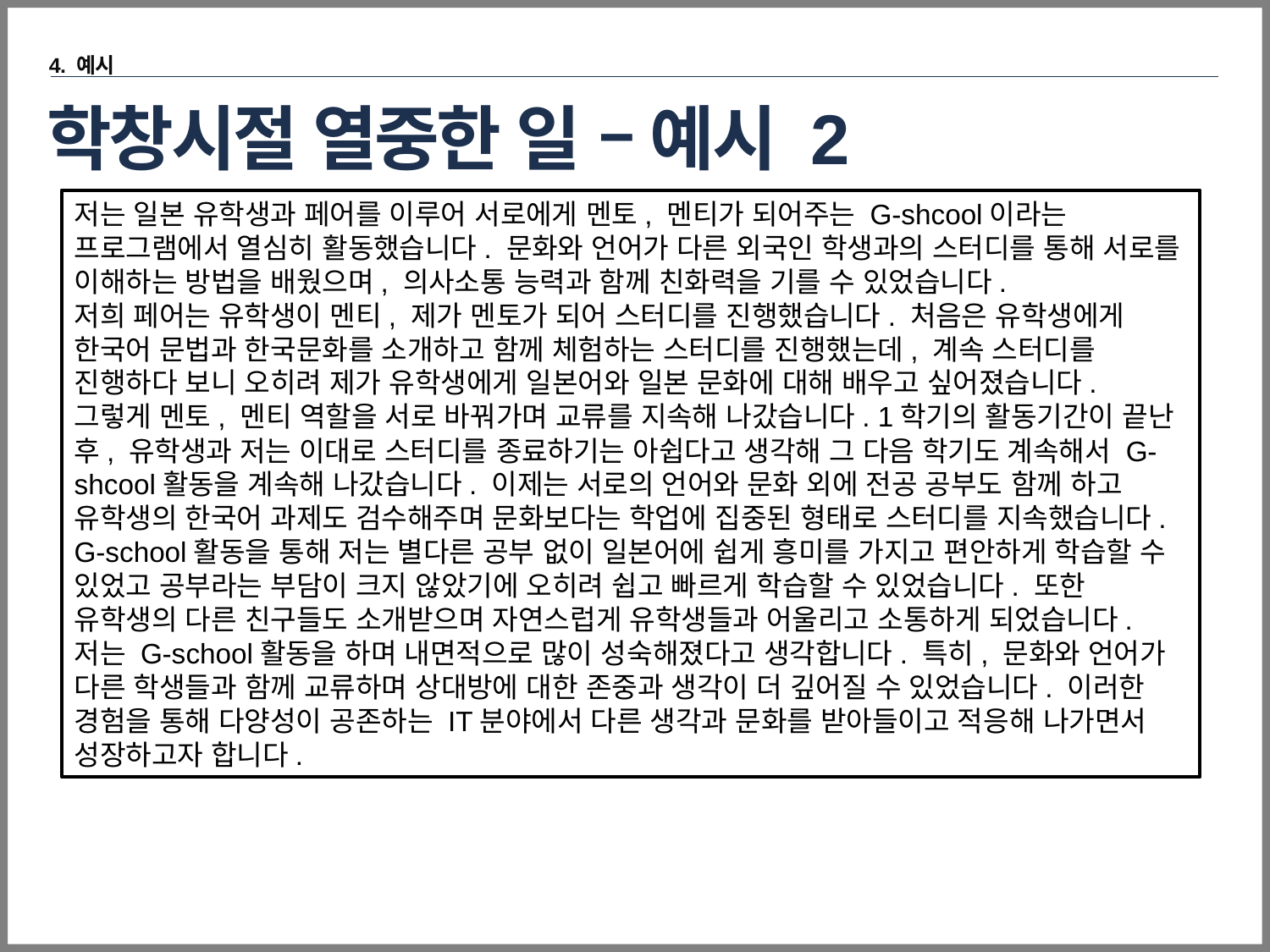

4. 예시
# 학창시절 열중한 일 – 예시 2
저는 일본 유학생과 페어를 이루어 서로에게 멘토, 멘티가 되어주는 G-shcool이라는 프로그램에서 열심히 활동했습니다. 문화와 언어가 다른 외국인 학생과의 스터디를 통해 서로를 이해하는 방법을 배웠으며, 의사소통 능력과 함께 친화력을 기를 수 있었습니다.
저희 페어는 유학생이 멘티, 제가 멘토가 되어 스터디를 진행했습니다. 처음은 유학생에게 한국어 문법과 한국문화를 소개하고 함께 체험하는 스터디를 진행했는데, 계속 스터디를 진행하다 보니 오히려 제가 유학생에게 일본어와 일본 문화에 대해 배우고 싶어졌습니다. 그렇게 멘토, 멘티 역할을 서로 바꿔가며 교류를 지속해 나갔습니다. 1학기의 활동기간이 끝난 후, 유학생과 저는 이대로 스터디를 종료하기는 아쉽다고 생각해 그 다음 학기도 계속해서 G-shcool활동을 계속해 나갔습니다. 이제는 서로의 언어와 문화 외에 전공 공부도 함께 하고 유학생의 한국어 과제도 검수해주며 문화보다는 학업에 집중된 형태로 스터디를 지속했습니다.
G-school활동을 통해 저는 별다른 공부 없이 일본어에 쉽게 흥미를 가지고 편안하게 학습할 수 있었고 공부라는 부담이 크지 않았기에 오히려 쉽고 빠르게 학습할 수 있었습니다. 또한 유학생의 다른 친구들도 소개받으며 자연스럽게 유학생들과 어울리고 소통하게 되었습니다.
저는 G-school활동을 하며 내면적으로 많이 성숙해졌다고 생각합니다. 특히, 문화와 언어가 다른 학생들과 함께 교류하며 상대방에 대한 존중과 생각이 더 깊어질 수 있었습니다. 이러한 경험을 통해 다양성이 공존하는 IT분야에서 다른 생각과 문화를 받아들이고 적응해 나가면서 성장하고자 합니다.